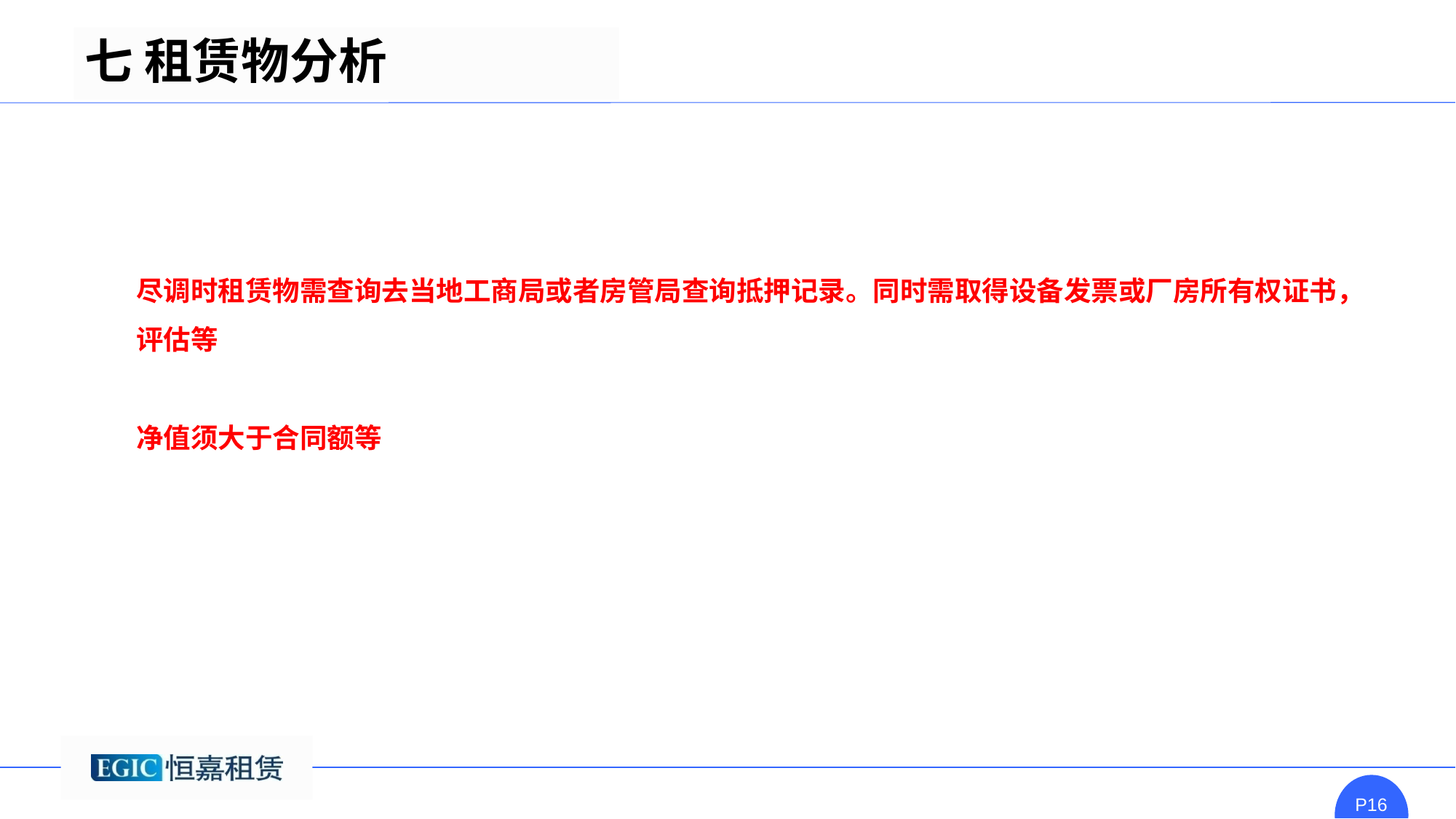

七 租赁物分析
尽调时租赁物需查询去当地工商局或者房管局查询抵押记录。同时需取得设备发票或厂房所有权证书，评估等

净值须大于合同额等